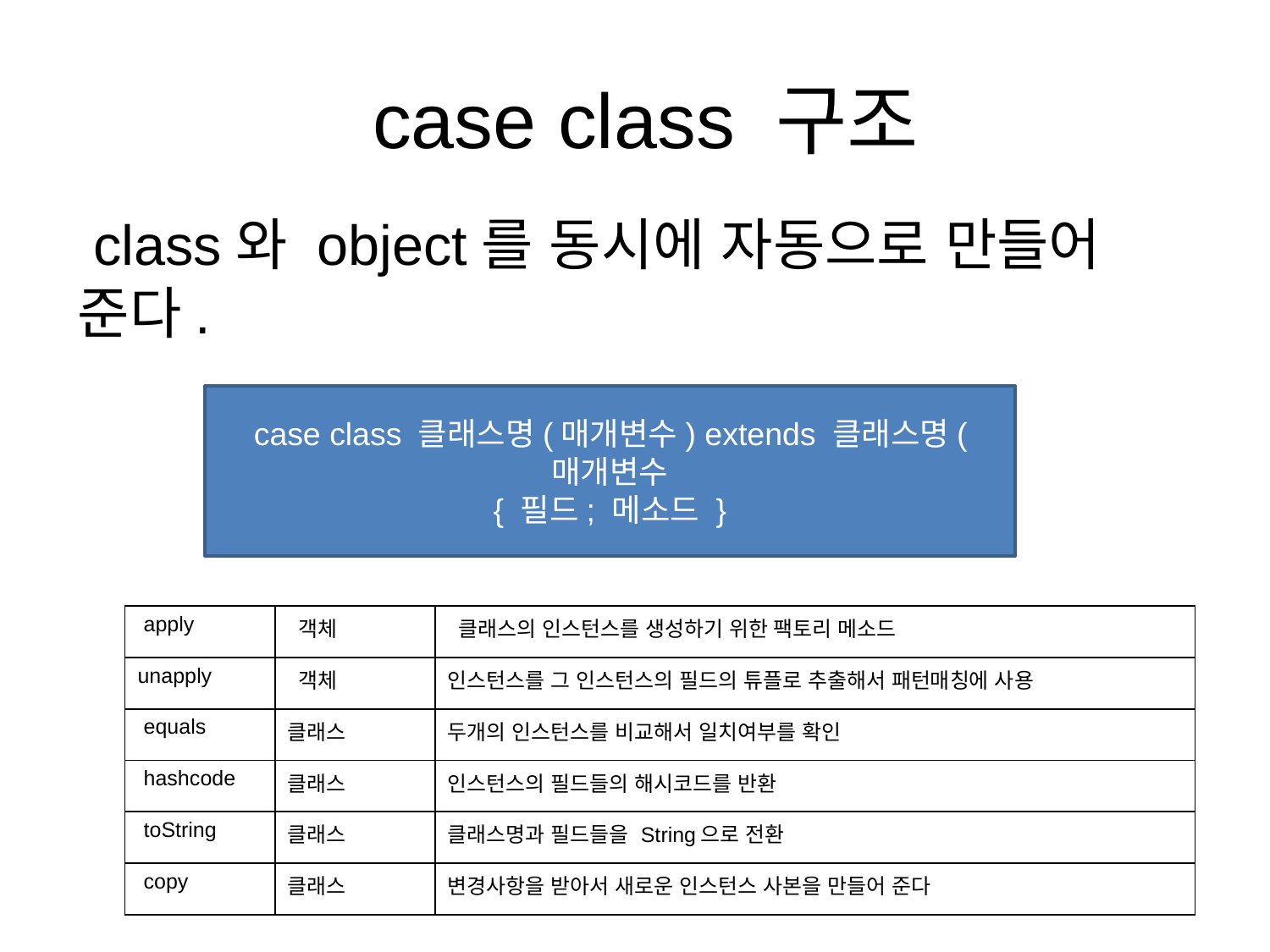

# case class 구조
 class와 object를 동시에 자동으로 만들어 준다.
 case class 클래스명(매개변수) extends 클래스명(매개변수
{ 필드; 메소드 }
| apply | 객체 | 클래스의 인스턴스를 생성하기 위한 팩토리 메소드 |
| --- | --- | --- |
| unapply | 객체 | 인스턴스를 그 인스턴스의 필드의 튜플로 추출해서 패턴매칭에 사용 |
| equals | 클래스 | 두개의 인스턴스를 비교해서 일치여부를 확인 |
| hashcode | 클래스 | 인스턴스의 필드들의 해시코드를 반환 |
| toString | 클래스 | 클래스명과 필드들을 String으로 전환 |
| copy | 클래스 | 변경사항을 받아서 새로운 인스턴스 사본을 만들어 준다 |